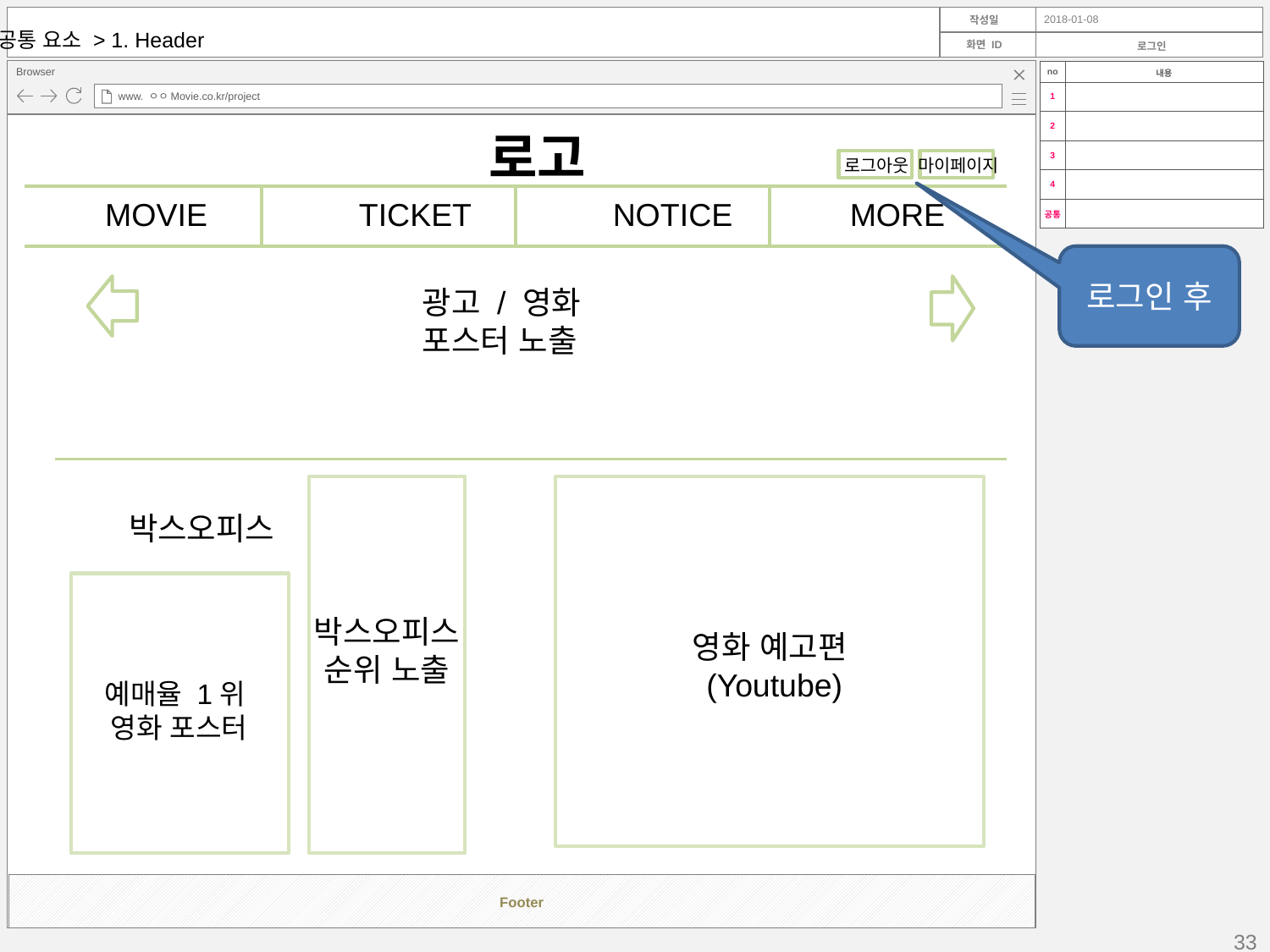

2018-01-08
공통 요소 > 1. Header
로그인
| no | 내용 |
| --- | --- |
| 1 |  |
| 2 |  |
| 3 |  |
| 4 |  |
| 공통 |  |
로고
로그아웃

마이페이지
MOVIE
TICKET
NOTICE
MORE
로그인 후

광고 / 영화 포스터 노출

박스오피스

박스오피스
순위 노출
영화 예고편
(Youtube)
예매율 1위
영화 포스터
Footer
33